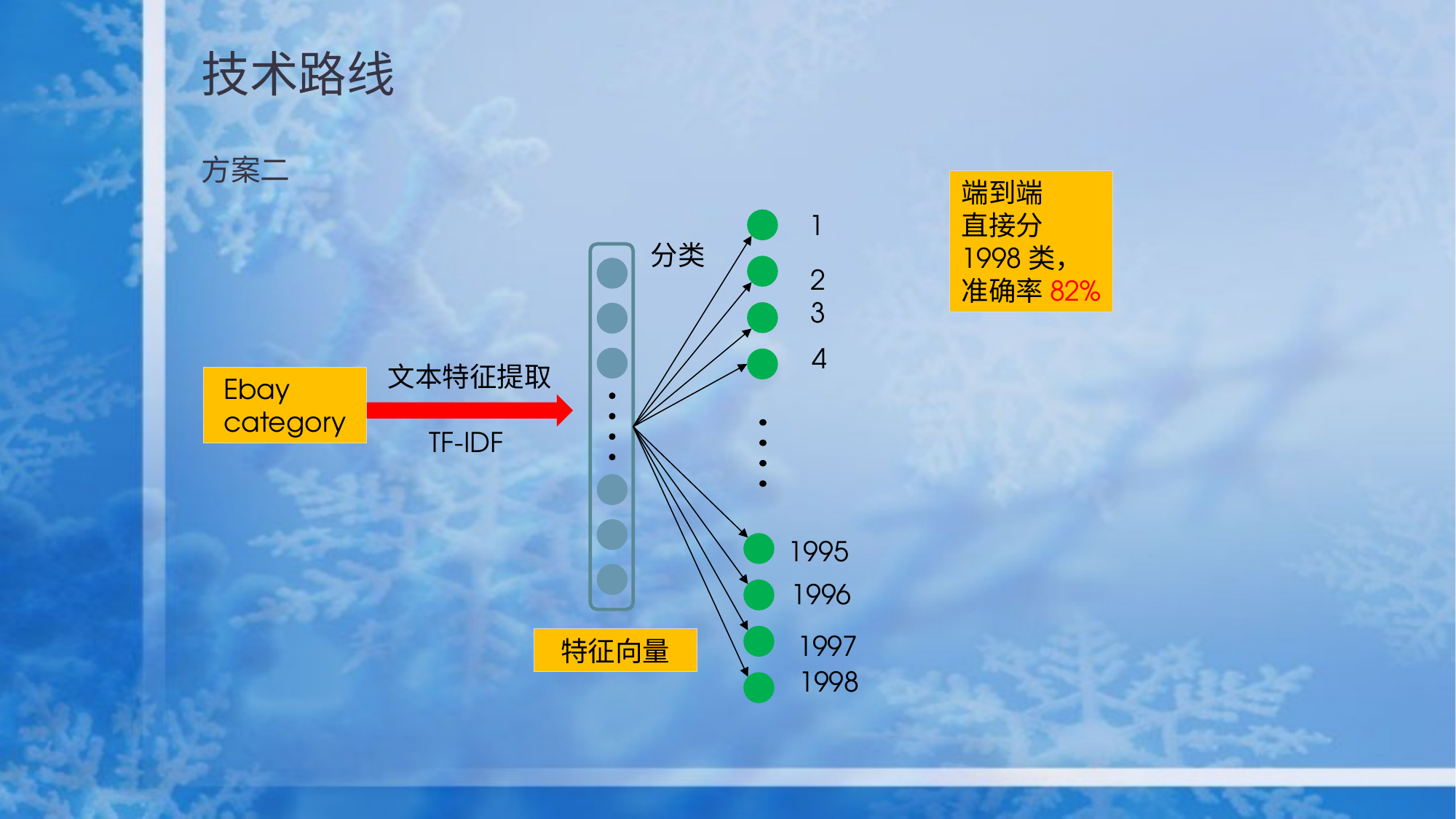

# 技术路线 方案二
端到端
直接分1998类，
准确率82%
1

分类

2

3

4

文本特征提取
Ebay category

TF-IDF

1995

1996

1997

特征向量
1998